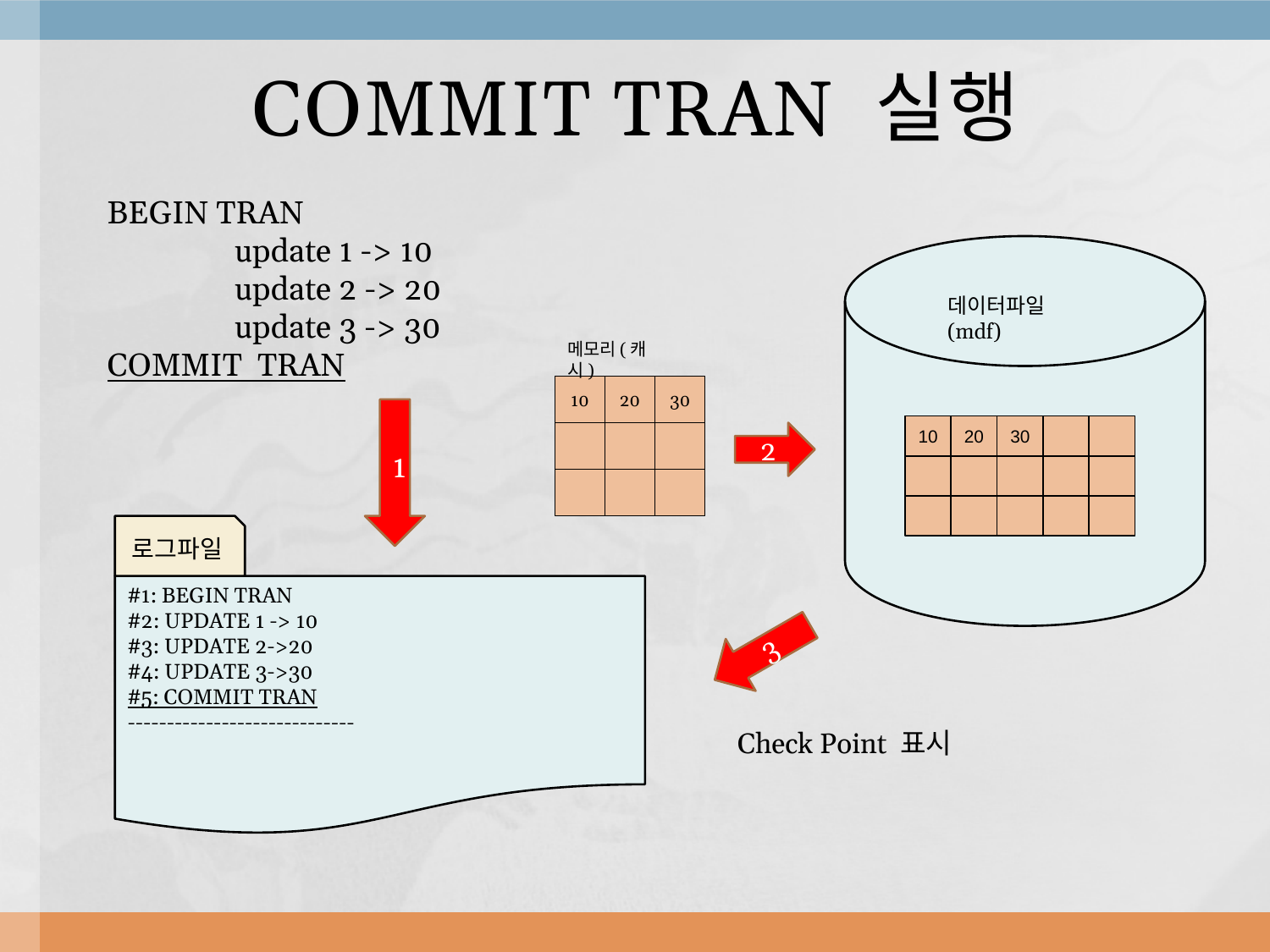

# COMMIT TRAN 실행
BEGIN TRAN
	update 1 -> 10
	update 2 -> 20
	update 3 -> 30
COMMIT  TRAN

데이터파일(mdf)
메모리(캐시)
10
20
30

1
10
20
30

2
로그파일
#1: BEGIN TRAN
#2: UPDATE 1 -> 10
#3: UPDATE 2->20
#4: UPDATE 3->30
#5: COMMIT TRAN
-----------------------------
3
Check Point 표시